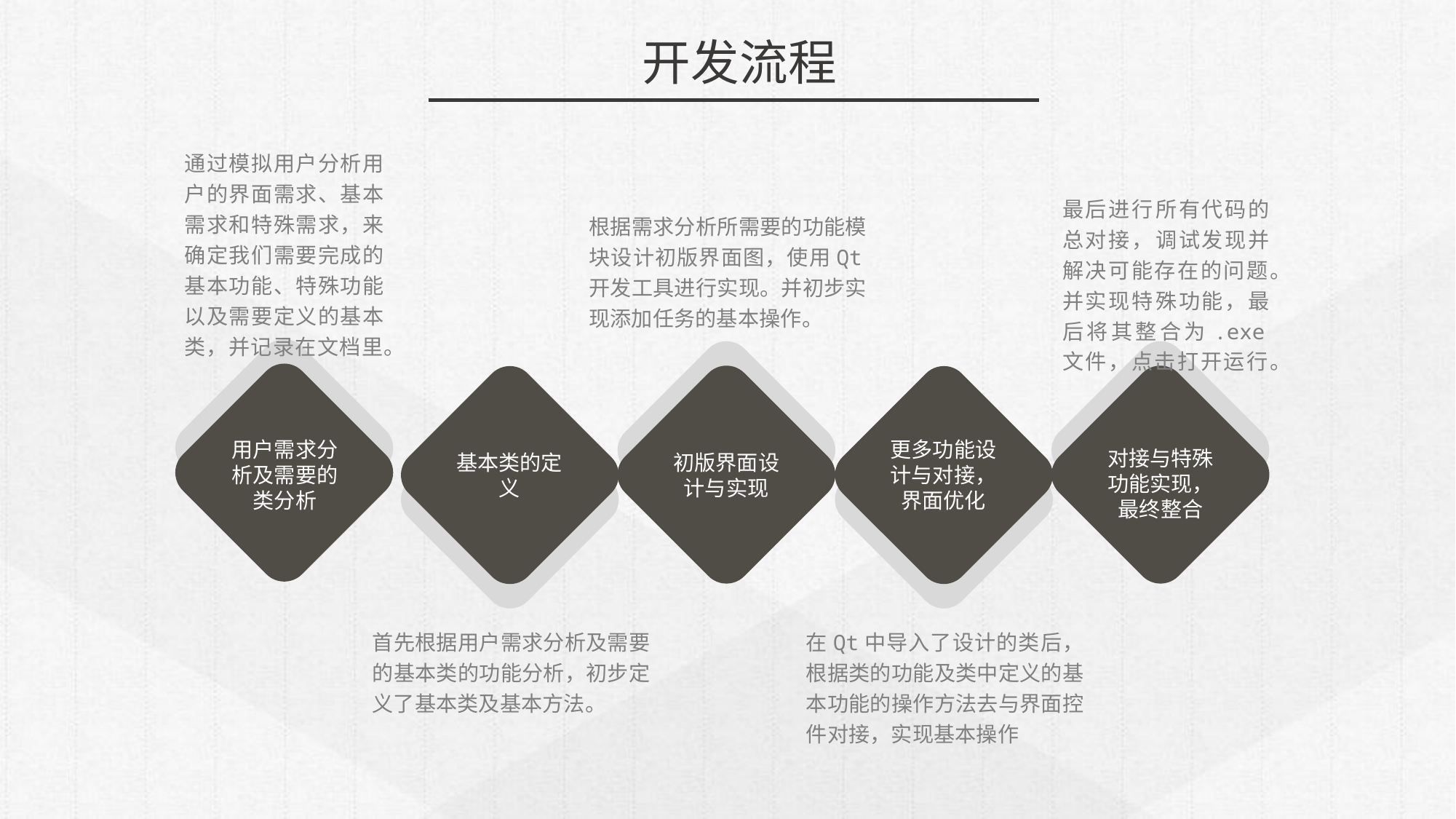

开发流程
通过模拟用户分析用户的界面需求、基本需求和特殊需求，来确定我们需要完成的基本功能、特殊功能以及需要定义的基本类，并记录在文档里。
最后进行所有代码的总对接，调试发现并解决可能存在的问题。并实现特殊功能，最后将其整合为.exe文件，点击打开运行。
根据需求分析所需要的功能模块设计初版界面图，使用Qt开发工具进行实现。并初步实现添加任务的基本操作。

用户需求分析及需要的类分析
基本类的定义
初版界面设计与实现
更多功能设计与对接，界面优化
对接与特殊功能实现，最终整合
首先根据用户需求分析及需要的基本类的功能分析，初步定义了基本类及基本方法。
在Qt中导入了设计的类后，根据类的功能及类中定义的基本功能的操作方法去与界面控件对接，实现基本操作